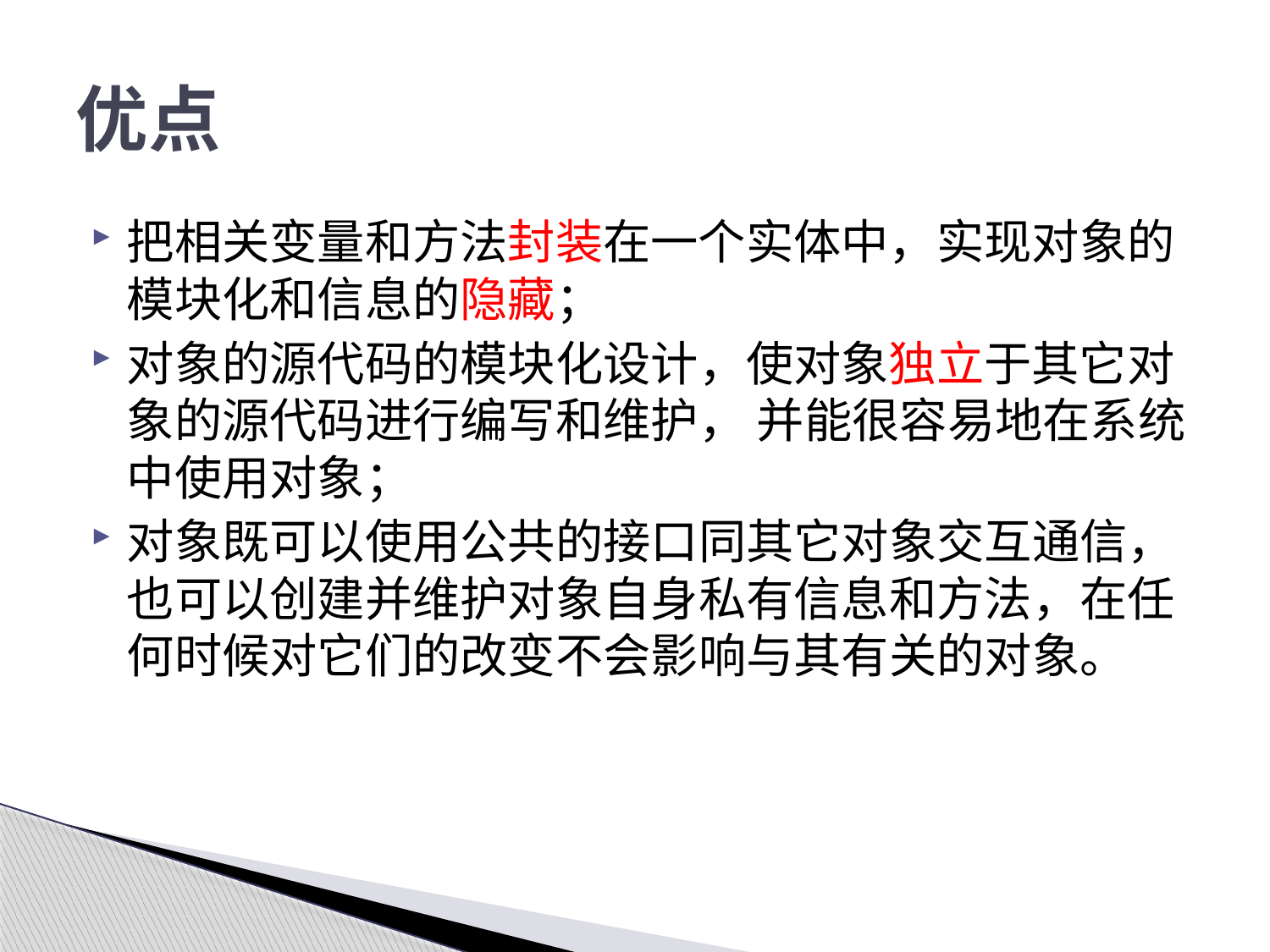

# 优点
把相关变量和方法封装在一个实体中，实现对象的模块化和信息的隐藏；
对象的源代码的模块化设计，使对象独立于其它对象的源代码进行编写和维护， 并能很容易地在系统中使用对象；
对象既可以使用公共的接口同其它对象交互通信，也可以创建并维护对象自身私有信息和方法，在任何时候对它们的改变不会影响与其有关的对象。